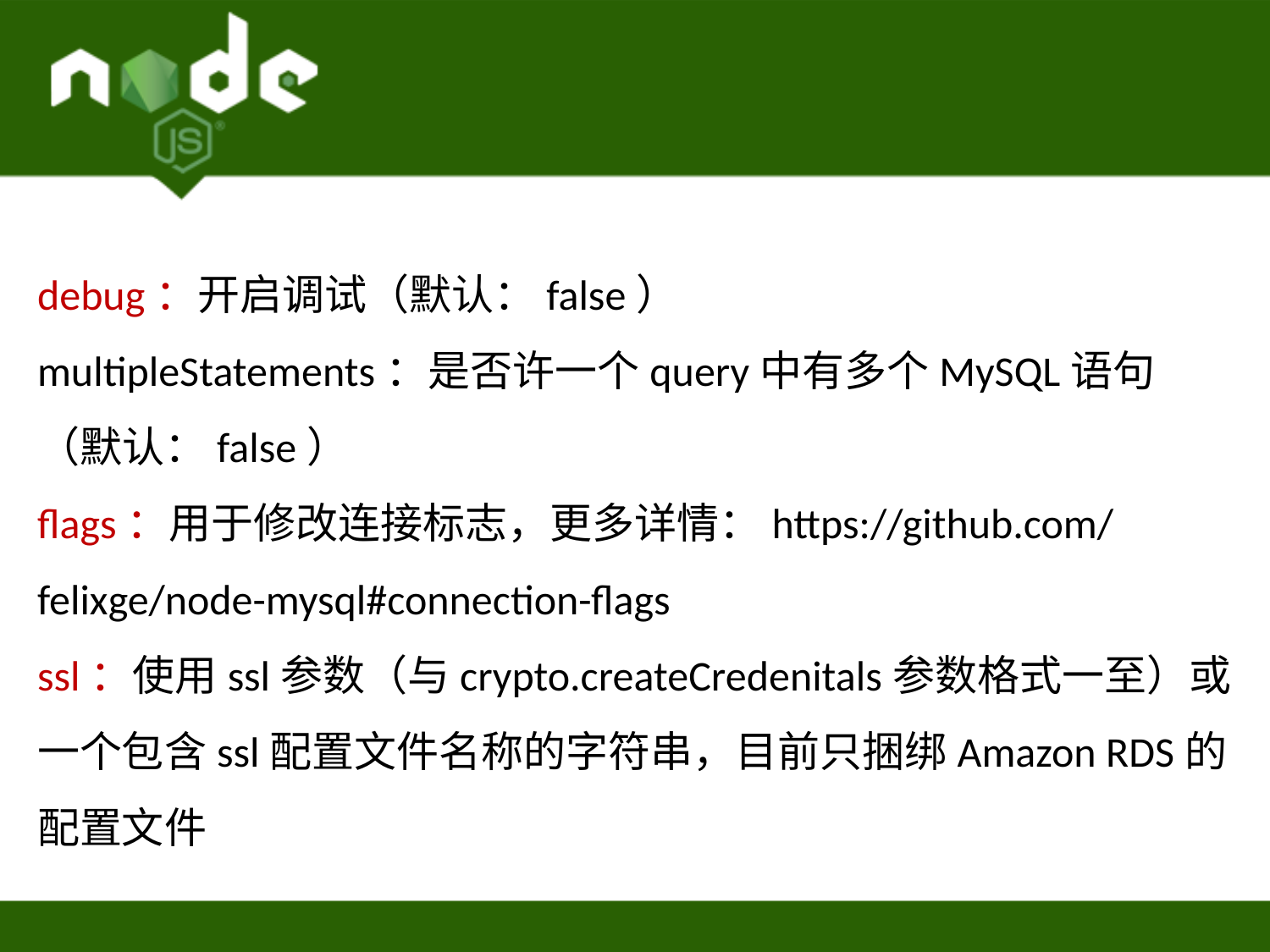

debug：开启调试（默认：false）
multipleStatements：是否许一个query中有多个MySQL语句 （默认：false）
flags：用于修改连接标志，更多详情：https://github.com/felixge/node-mysql#connection-flags
ssl：使用ssl参数（与crypto.createCredenitals参数格式一至）或一个包含ssl配置文件名称的字符串，目前只捆绑Amazon RDS的配置文件